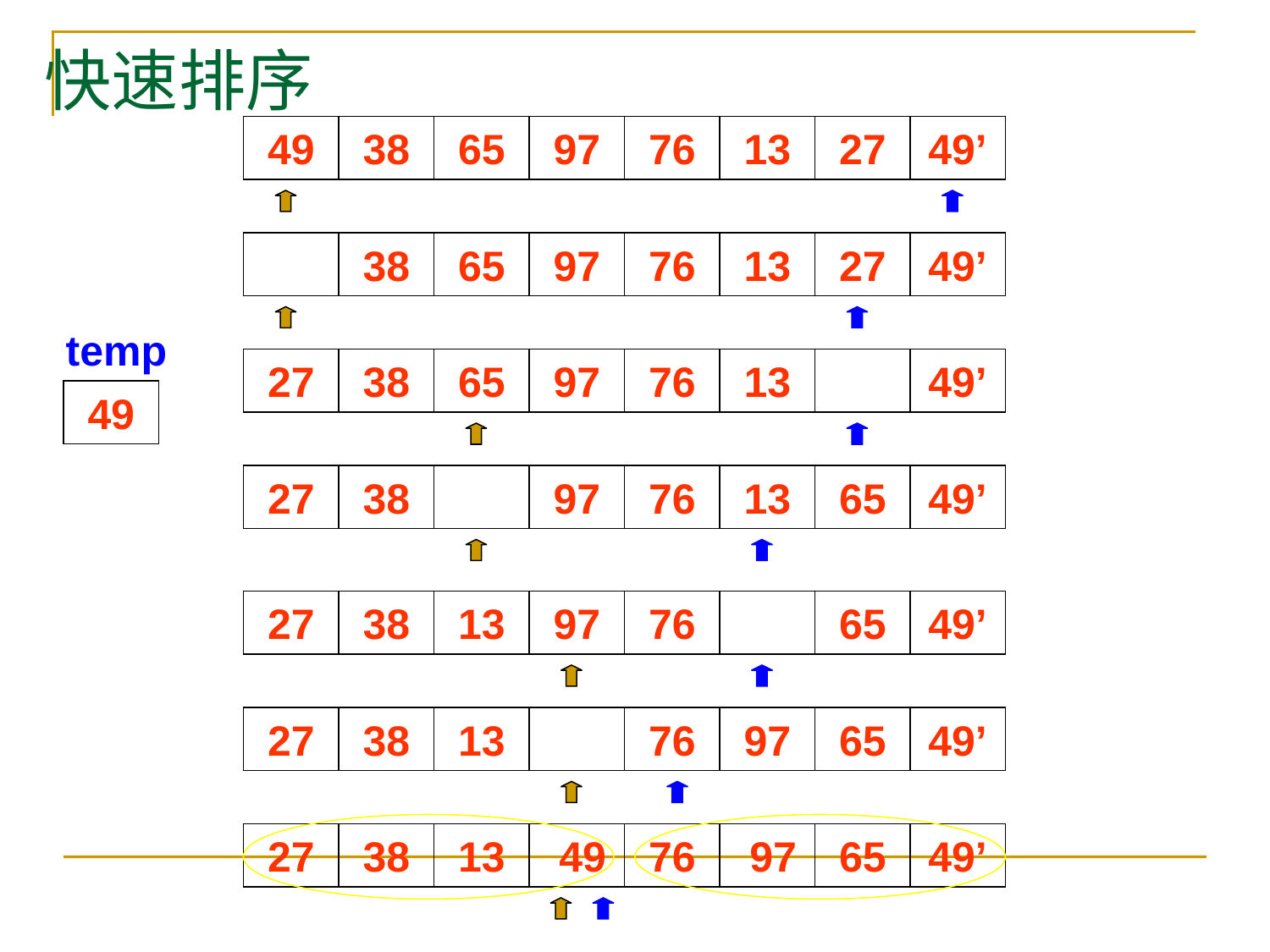

# 快速排序
49
38
65
97
76
13
27
49’

38
65
97
76
13
27
49’

temp
27
38
65
97
76
13

49’
49

27
38

97
76
13
65
49’

27
38
13
97
76

65
49’

27
38
13

76
97
65
49’

27
38
13
 49
76
 97
65
49’